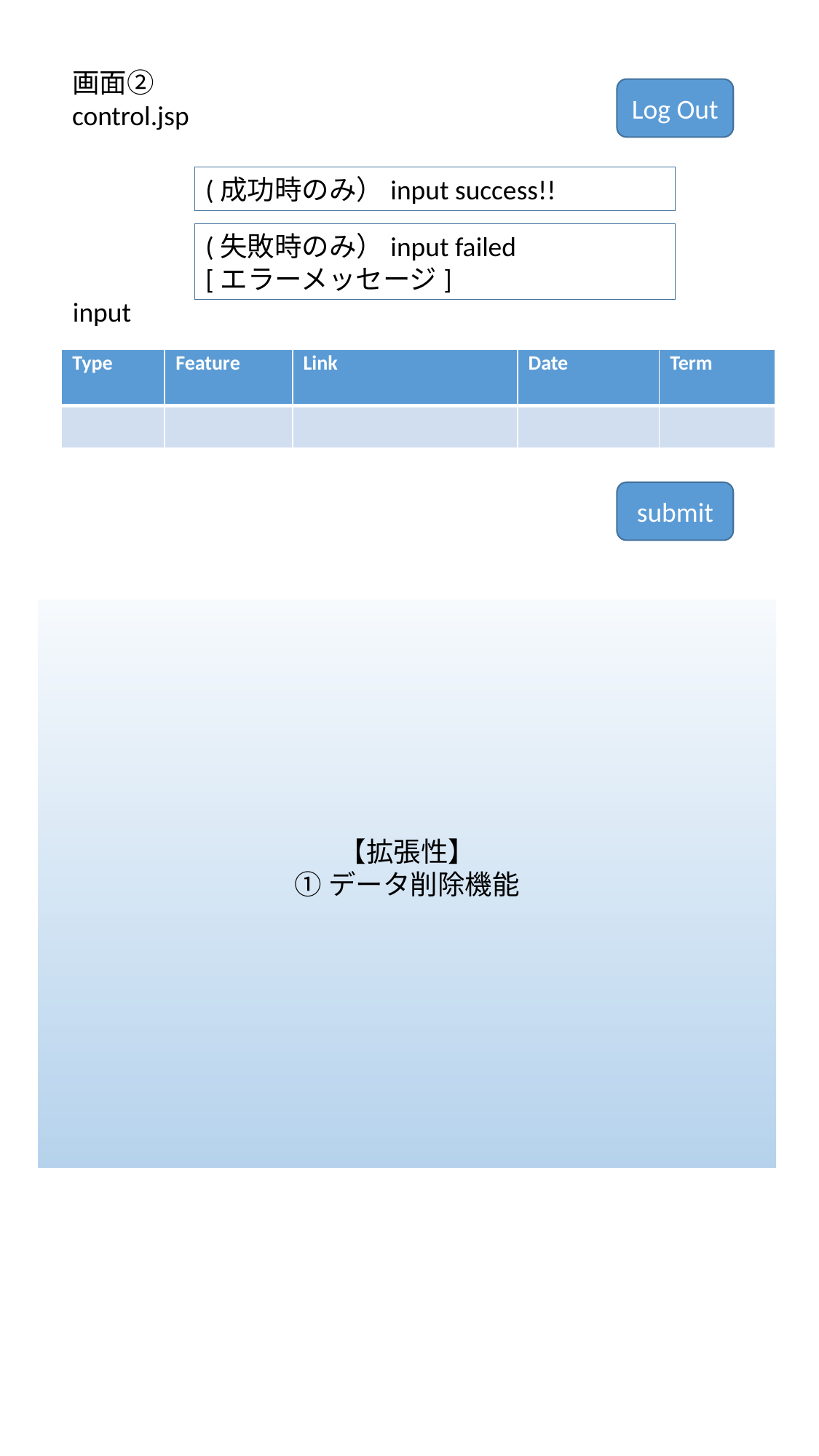

画面②
control.jsp
Log Out
(成功時のみ）input success!!
(失敗時のみ）input failed
[エラーメッセージ]
input
| Type | Feature | Link | Date | Term |
| --- | --- | --- | --- | --- |
|  |  |  |  |  |
submit

【拡張性】
①データ削除機能